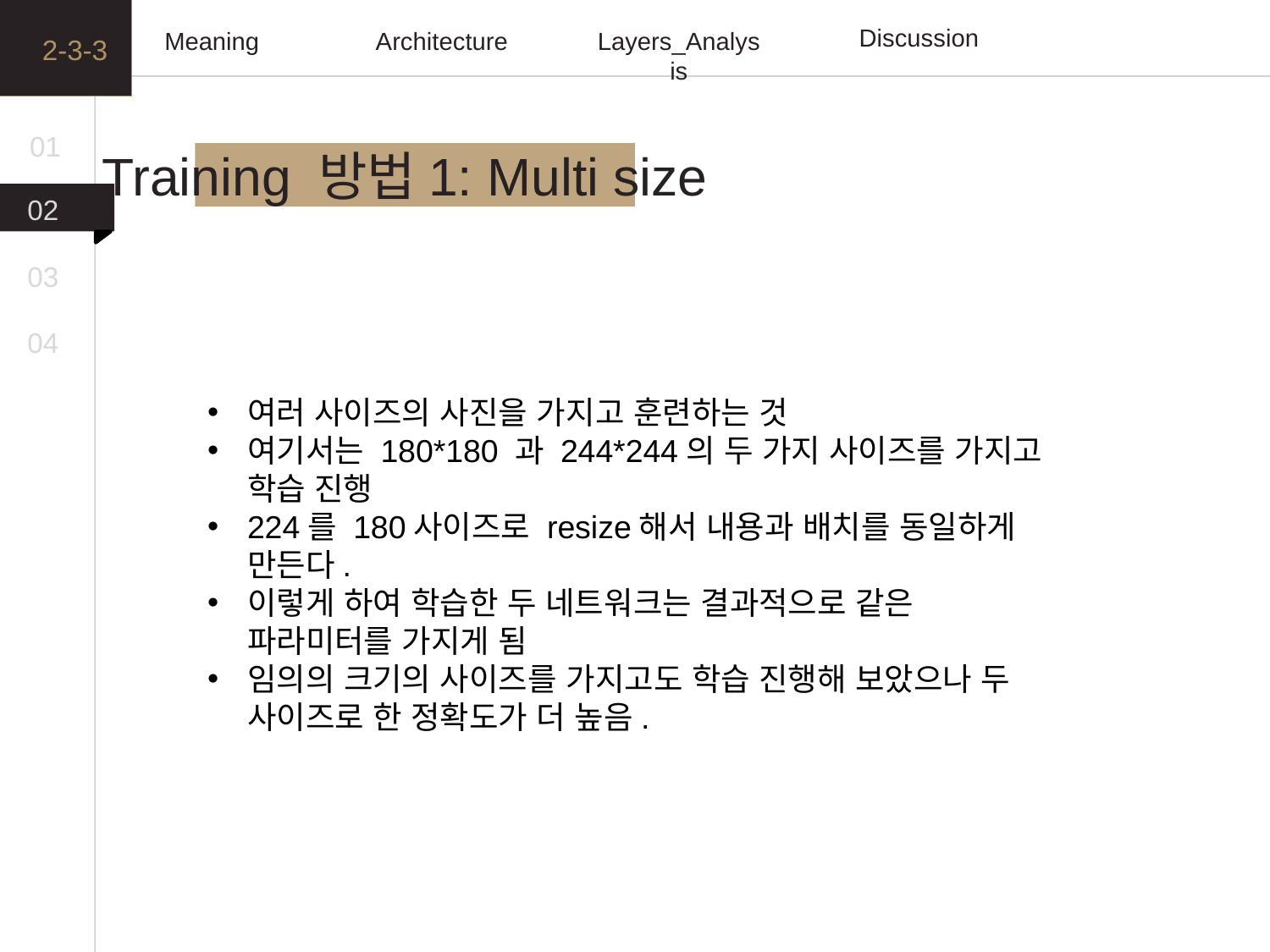

2-3-3
Discussion
Architecture
Layers_Analysis
Meaning
01
Training 방법1: Multi size

02

03
04
여러 사이즈의 사진을 가지고 훈련하는 것
여기서는 180*180 과 244*244의 두 가지 사이즈를 가지고 학습 진행
224를 180사이즈로 resize해서 내용과 배치를 동일하게 만든다.
이렇게 하여 학습한 두 네트워크는 결과적으로 같은 파라미터를 가지게 됨
임의의 크기의 사이즈를 가지고도 학습 진행해 보았으나 두 사이즈로 한 정확도가 더 높음.